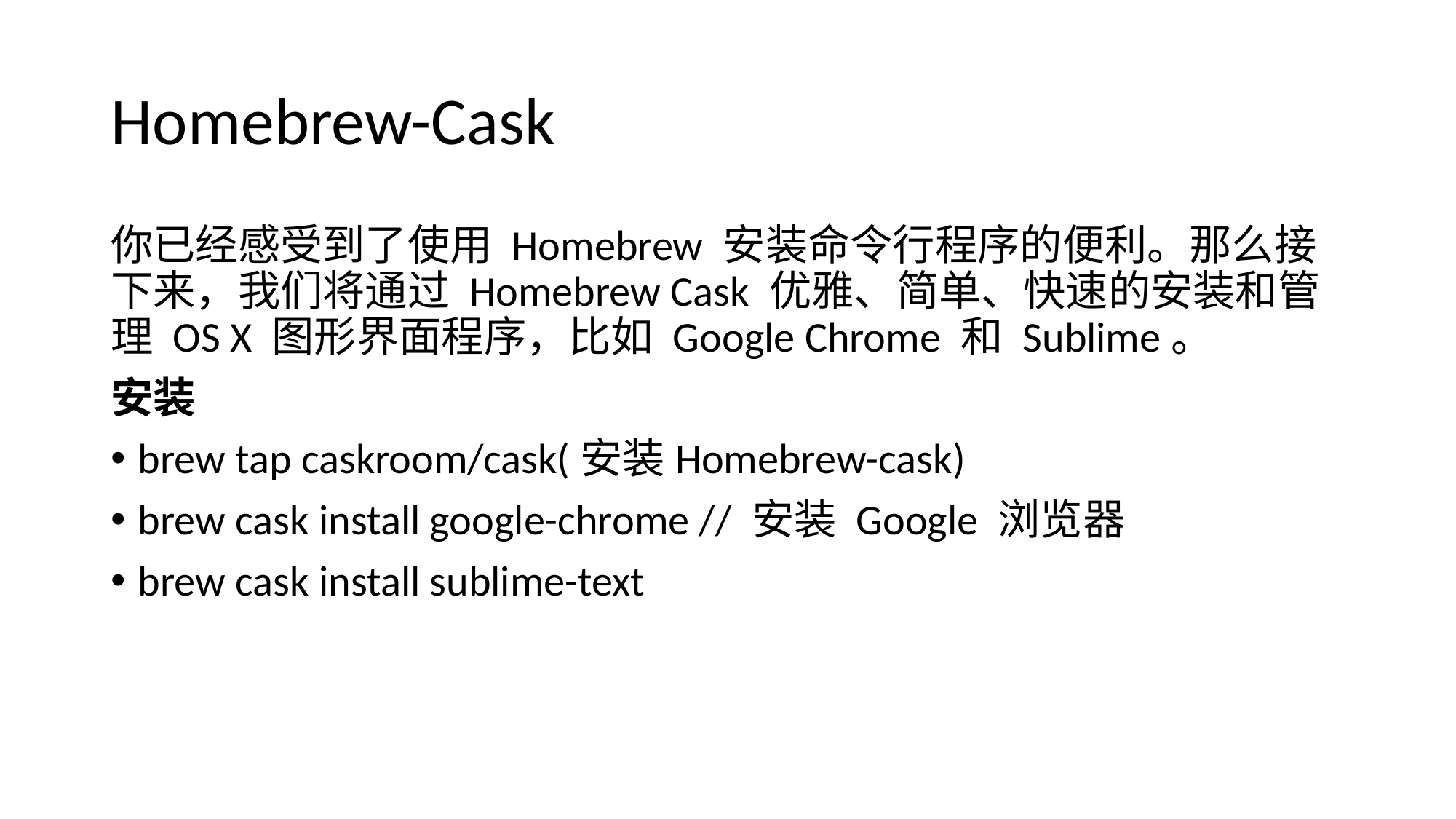

# Homebrew-Cask
你已经感受到了使用 Homebrew 安装命令行程序的便利。那么接下来，我们将通过 Homebrew Cask 优雅、简单、快速的安装和管理 OS X 图形界面程序，比如 Google Chrome 和 Sublime。
安装
brew tap caskroom/cask(安装Homebrew-cask)
brew cask install google-chrome // 安装 Google 浏览器
brew cask install sublime-text